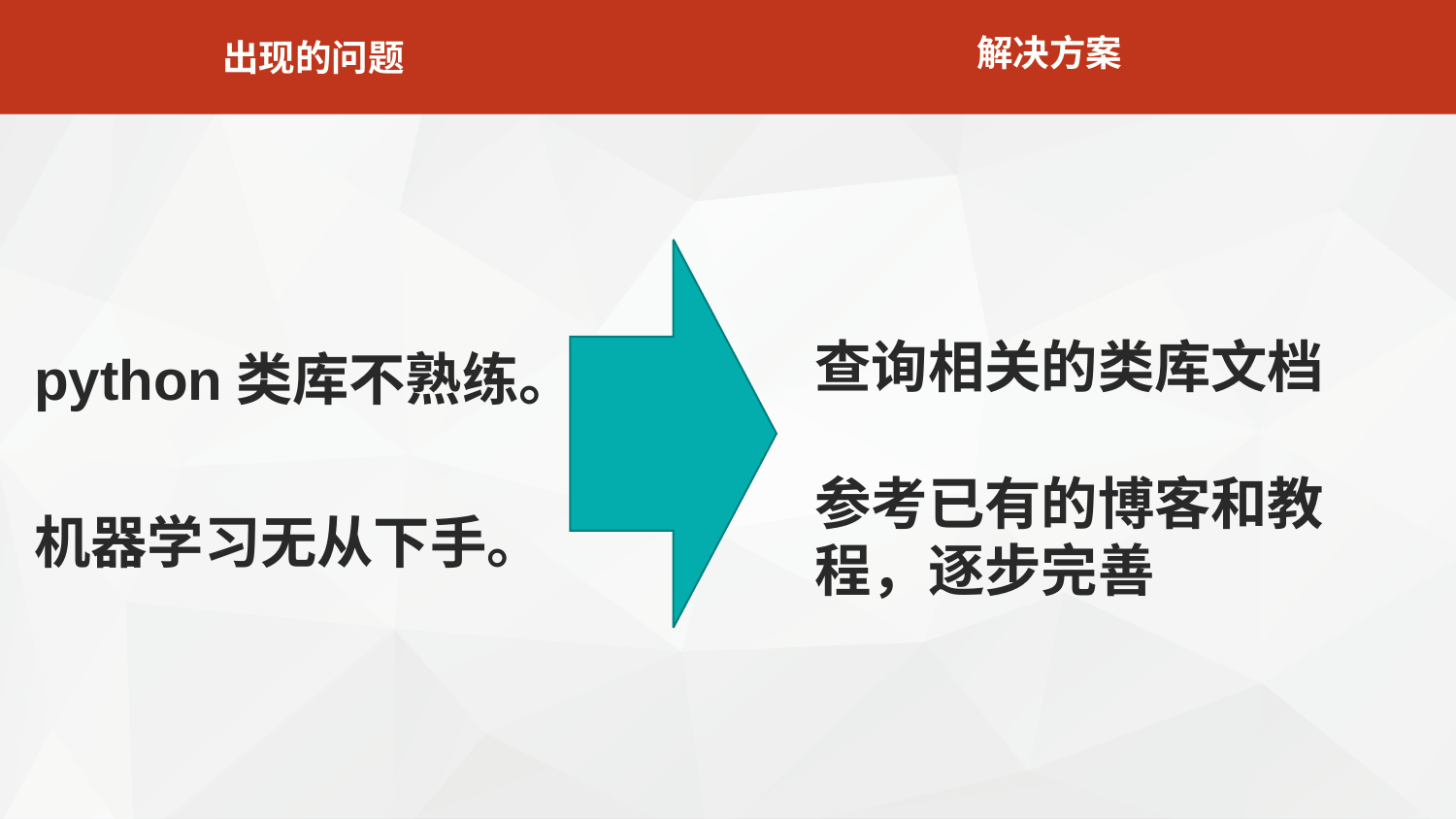

解决方案
出现的问题

python类库不熟练。

机器学习无从下手。
查询相关的类库文档

参考已有的博客和教程，逐步完善